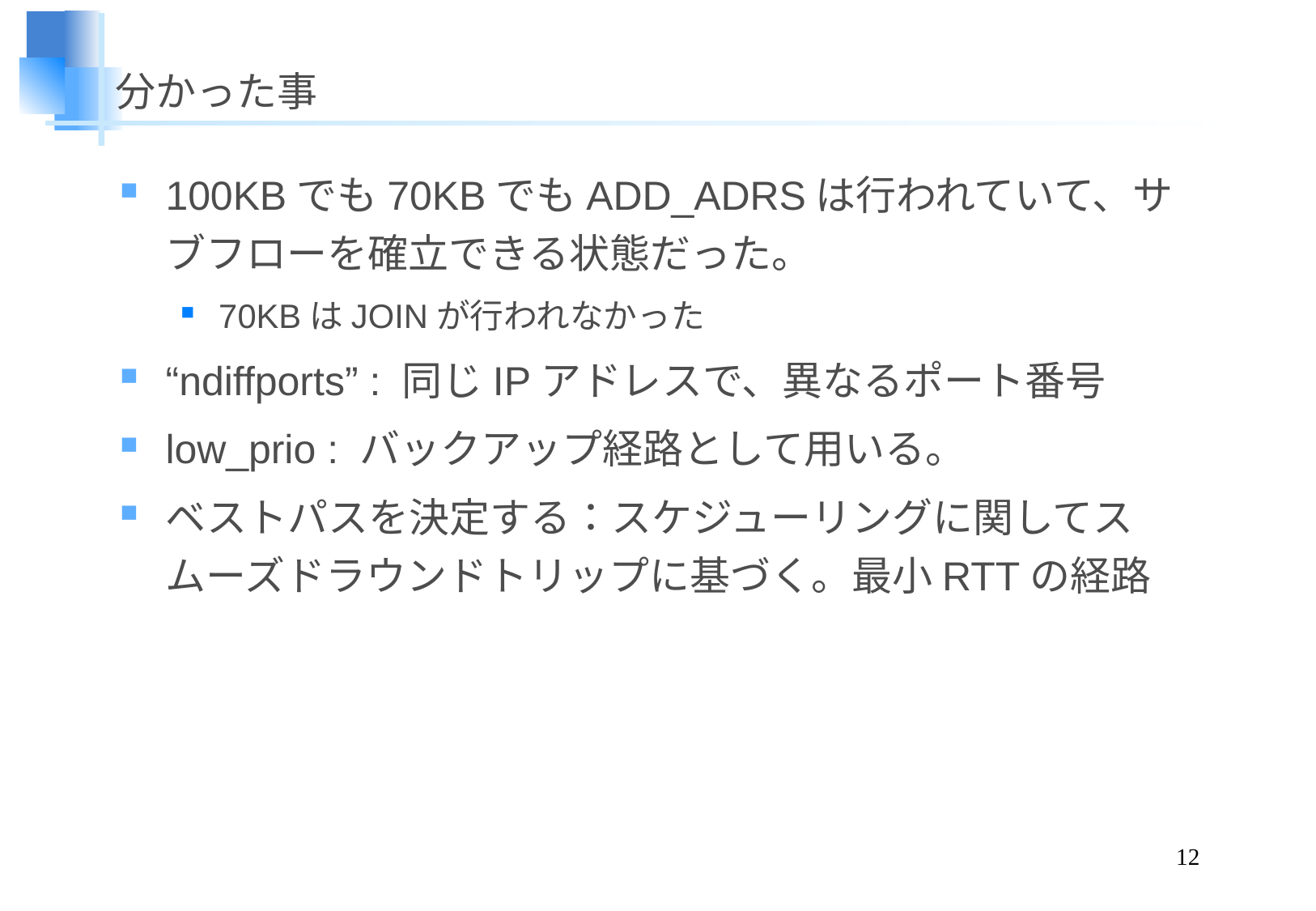

# 分かった事
100KBでも70KBでもADD_ADRSは行われていて、サブフローを確立できる状態だった。
70KBはJOINが行われなかった
“ndiffports” : 同じIPアドレスで、異なるポート番号
low_prio : バックアップ経路として用いる。
ベストパスを決定する：スケジューリングに関してスムーズドラウンドトリップに基づく。最小RTTの経路
12